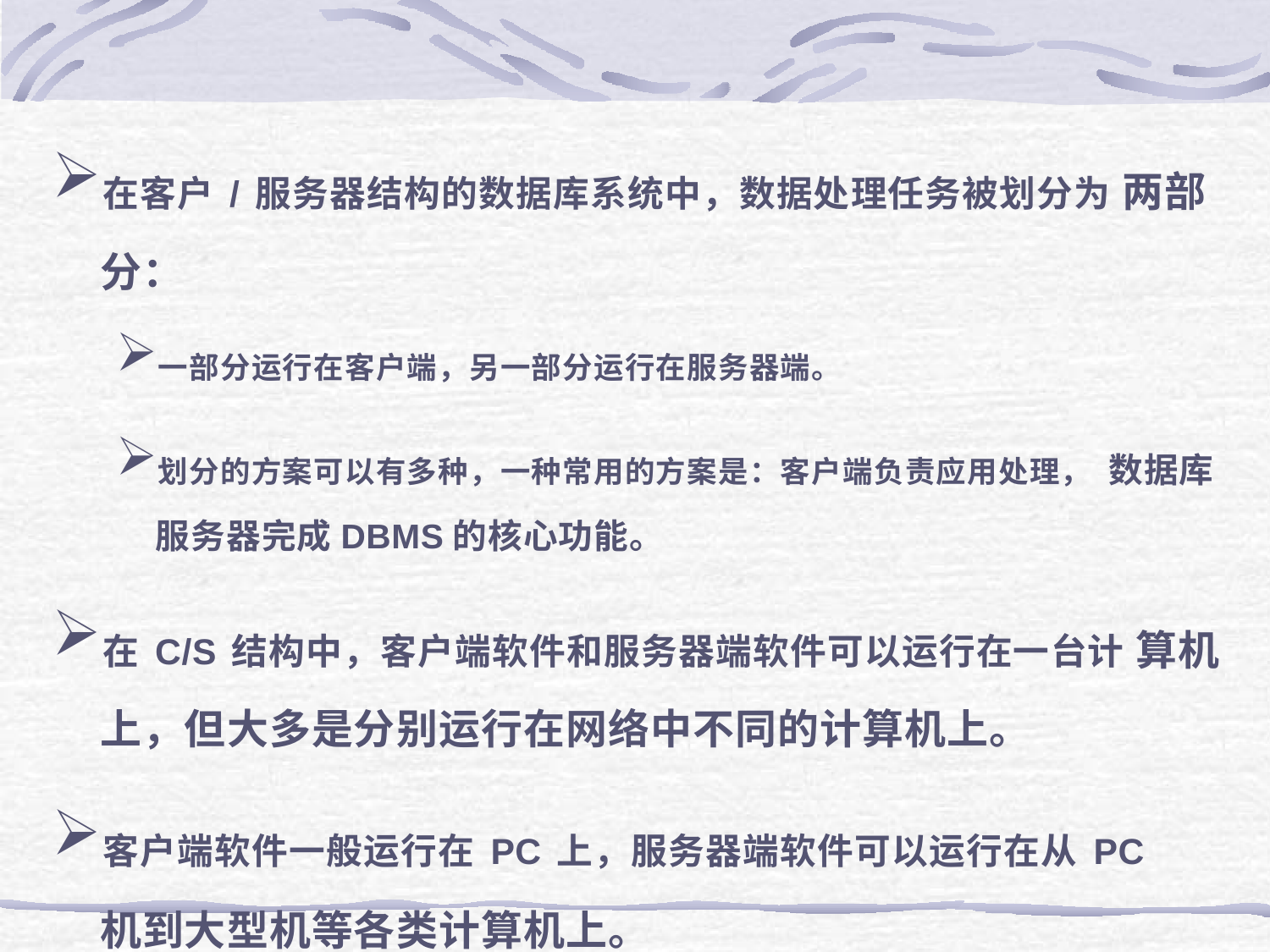

在客户/服务器结构的数据库系统中，数据处理任务被划分为 两部分：
一部分运行在客户端，另一部分运行在服务器端。
划分的方案可以有多种，一种常用的方案是：客户端负责应用处理，  数据库服务器完成DBMS的核心功能。
在C/S结构中，客户端软件和服务器端软件可以运行在一台计 算机上，但大多是分别运行在网络中不同的计算机上。
客户端软件一般运行在PC上，服务器端软件可以运行在从PC 机到大型机等各类计算机上。